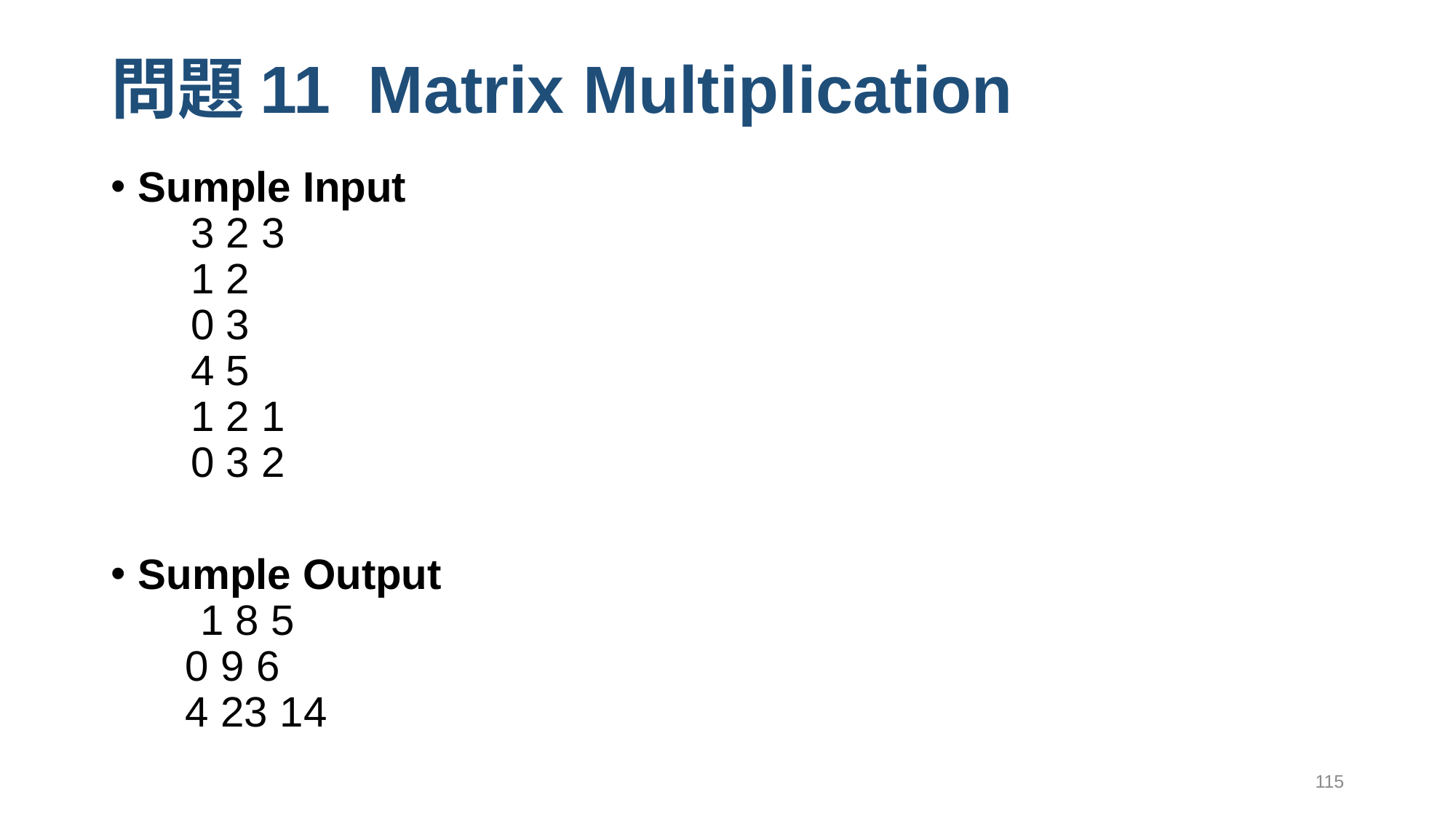

# 問題11  Matrix Multiplication
Sumple Input
　3 2 3
　1 2
　0 3
　4 5
　1 2 1
　0 3 2
Sumple Output
　 1 8 5
    0 9 6
    4 23 14
115